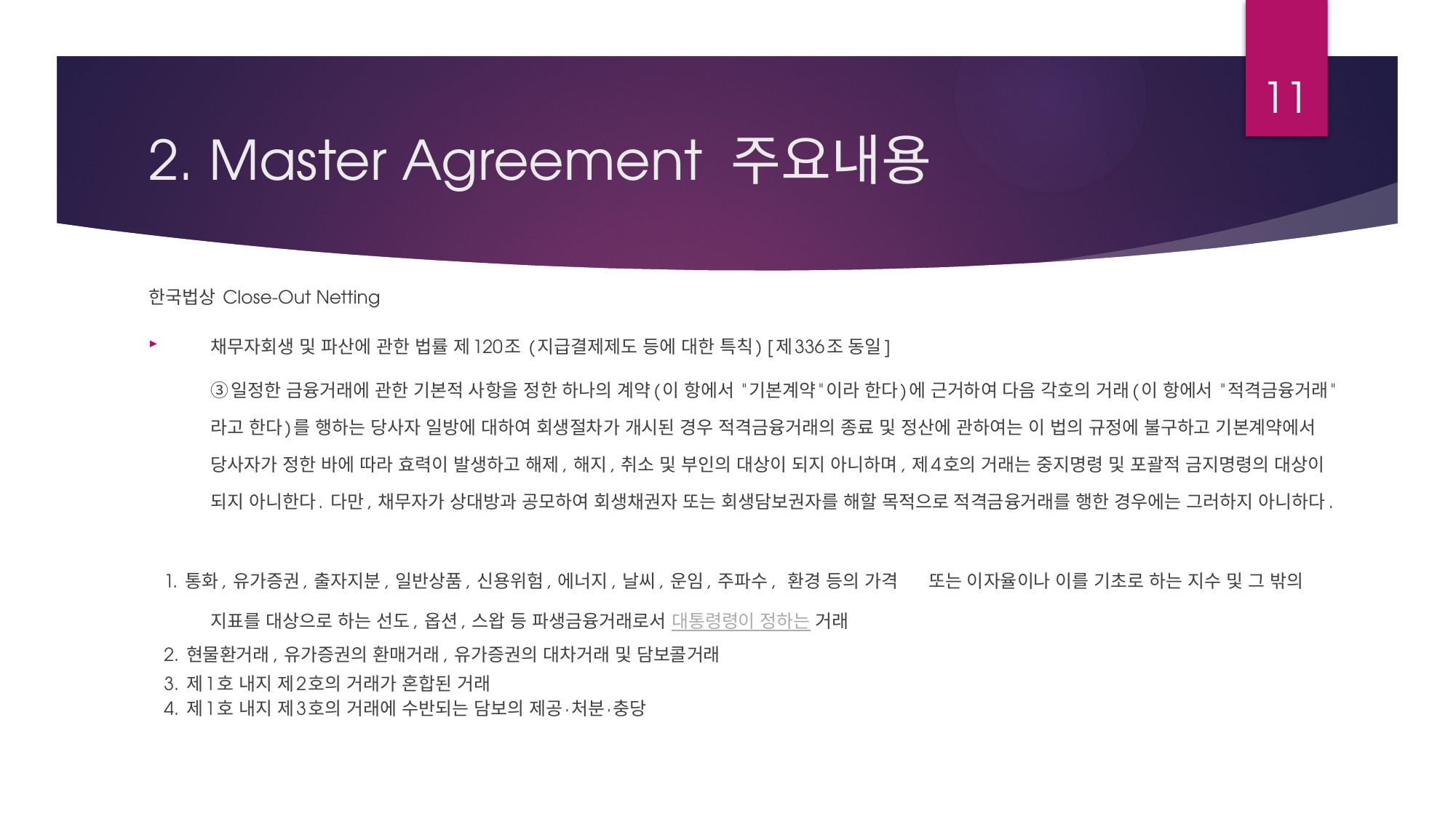

11
# 2. Master Agreement 주요내용
한국법상 Close-Out Netting

채무자회생 및 파산에 관한 법률 제120조 (지급결제제도 등에 대한 특칙) [제336조 동일]
③일정한 금융거래에 관한 기본적 사항을 정한 하나의 계약(이 항에서 "기본계약"이라 한다)에 근거하여 다음 각호의 거래(이 항에서 "적격금융거래"라고 한다)를 행하는 당사자 일방에 대하여 회생절차가 개시된 경우 적격금융거래의 종료 및 정산에 관하여는 이 법의 규정에 불구하고 기본계약에서 당사자가 정한 바에 따라 효력이 발생하고 해제, 해지, 취소 및 부인의 대상이 되지 아니하며, 제4호의 거래는 중지명령 및 포괄적 금지명령의 대상이 되지 아니한다. 다만, 채무자가 상대방과 공모하여 회생채권자 또는 회생담보권자를 해할 목적으로 적격금융거래를 행한 경우에는 그러하지 아니하다.

   1. 통화, 유가증권, 출자지분, 일반상품, 신용위험, 에너지, 날씨, 운임, 주파수,  환경 등의 가격      또는 이자율이나 이를 기초로 하는 지수 및 그 밖의  지표를 대상으로 하는 선도, 옵션, 스왑 등 파생금융거래로서 대통령령이 정하는 거래
   2. 현물환거래, 유가증권의 환매거래, 유가증권의 대차거래 및 담보콜거래
   3. 제1호 내지 제2호의 거래가 혼합된 거래
   4. 제1호 내지 제3호의 거래에 수반되는 담보의 제공·처분·충당